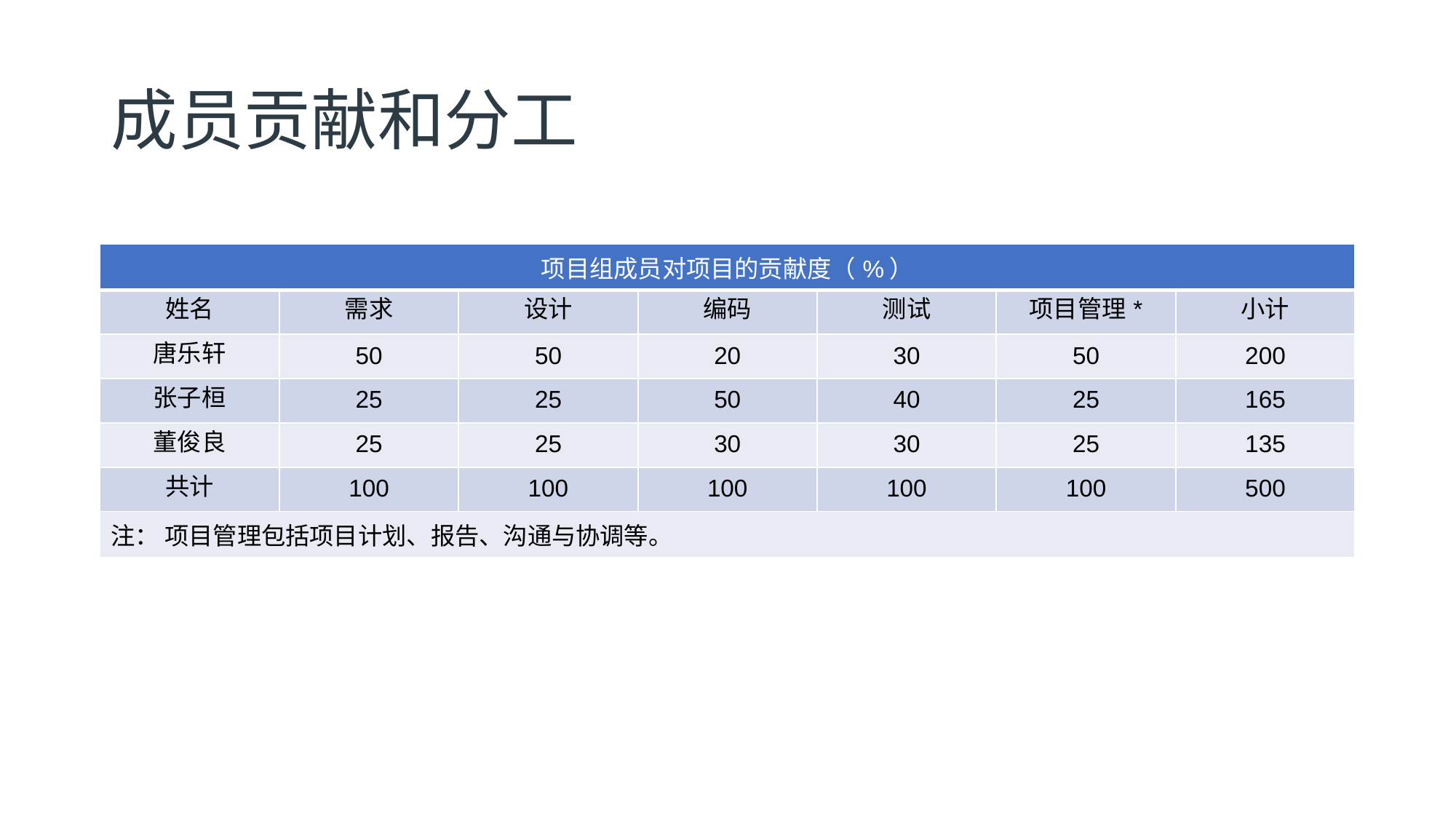

# 成员贡献和分工
| 项目组成员对项目的贡献度（%） |  |  |  |  |  |  |
| --- | --- | --- | --- | --- | --- | --- |
| 姓名 | 需求 | 设计 | 编码 | 测试 | 项目管理\* | 小计 |
| 唐乐轩 | 50 | 50 | 20 | 30 | 50 | 200 |
| 张子桓 | 25 | 25 | 50 | 40 | 25 | 165 |
| 董俊良 | 25 | 25 | 30 | 30 | 25 | 135 |
| 共计 | 100 | 100 | 100 | 100 | 100 | 500 |
| 注： 项目管理包括项目计划、报告、沟通与协调等。 |  |  |  |  |  |  |